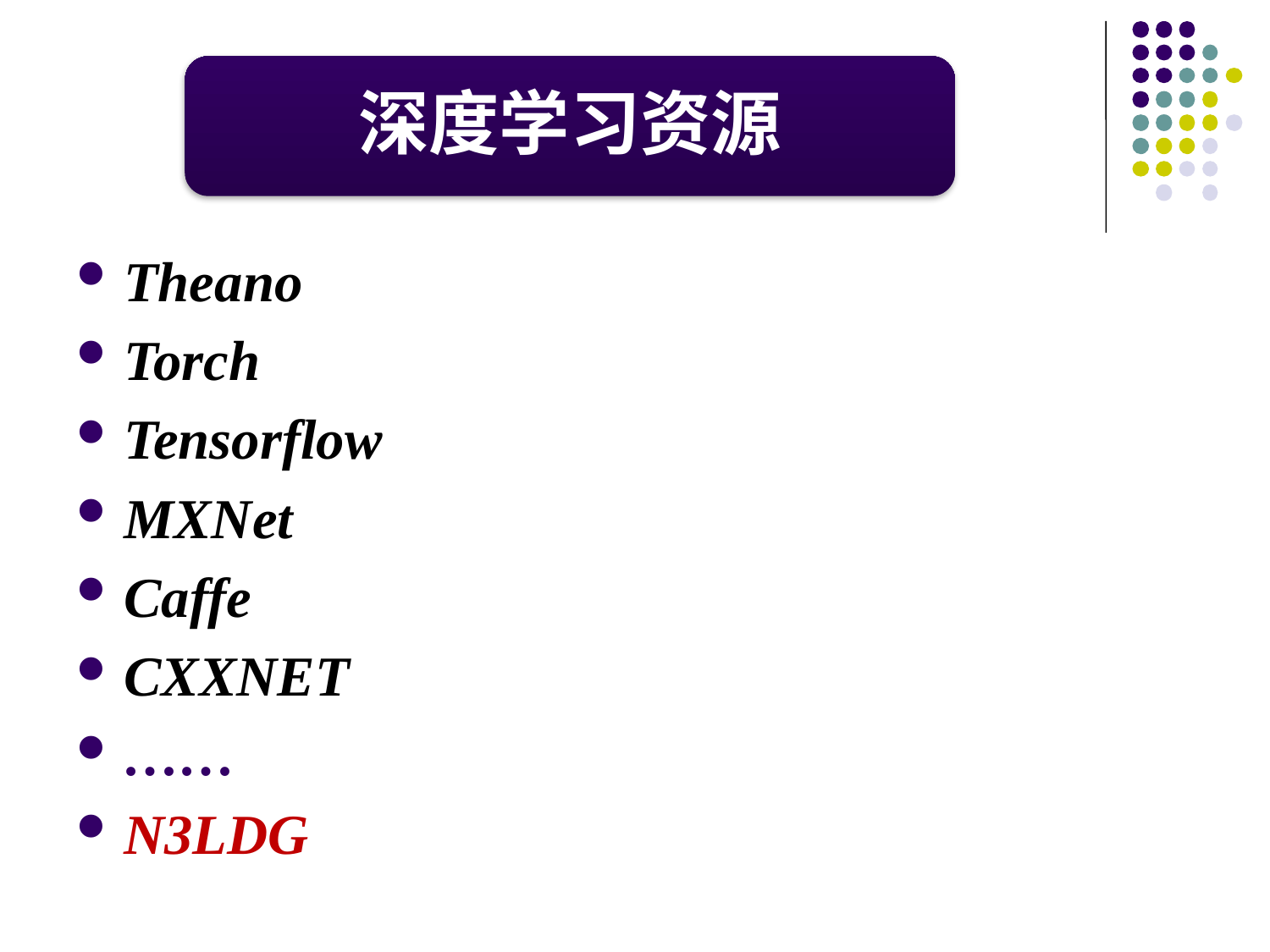

Theano
Torch
Tensorflow
MXNet
Caffe
CXXNET
……
N3LDG

深度学习资源